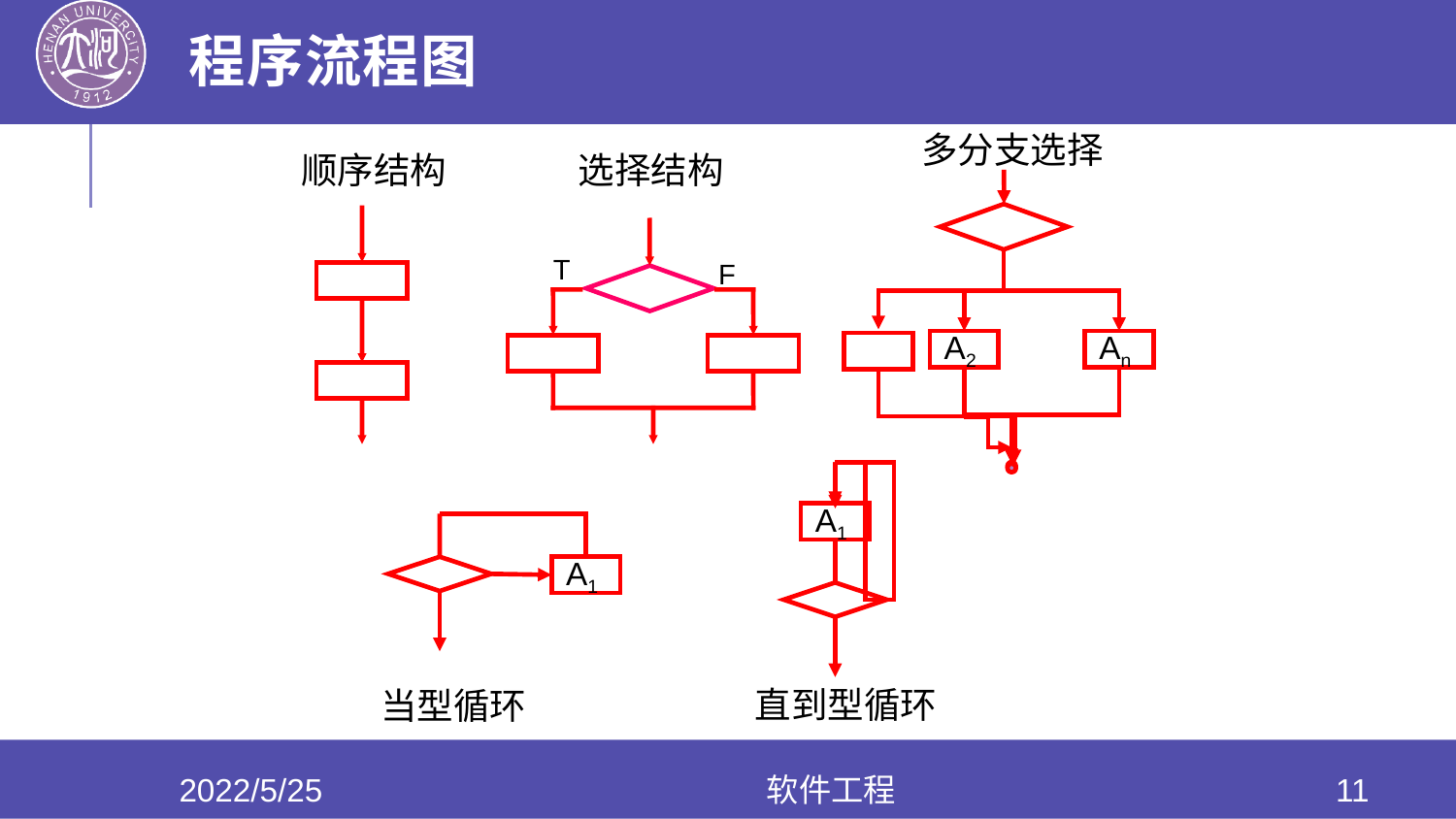

# 程序流程图
多分支选择
选择结构
顺序结构

T
F

A2
An

A1

A1

直到型循环
当型循环
2022/5/25
软件工程
11